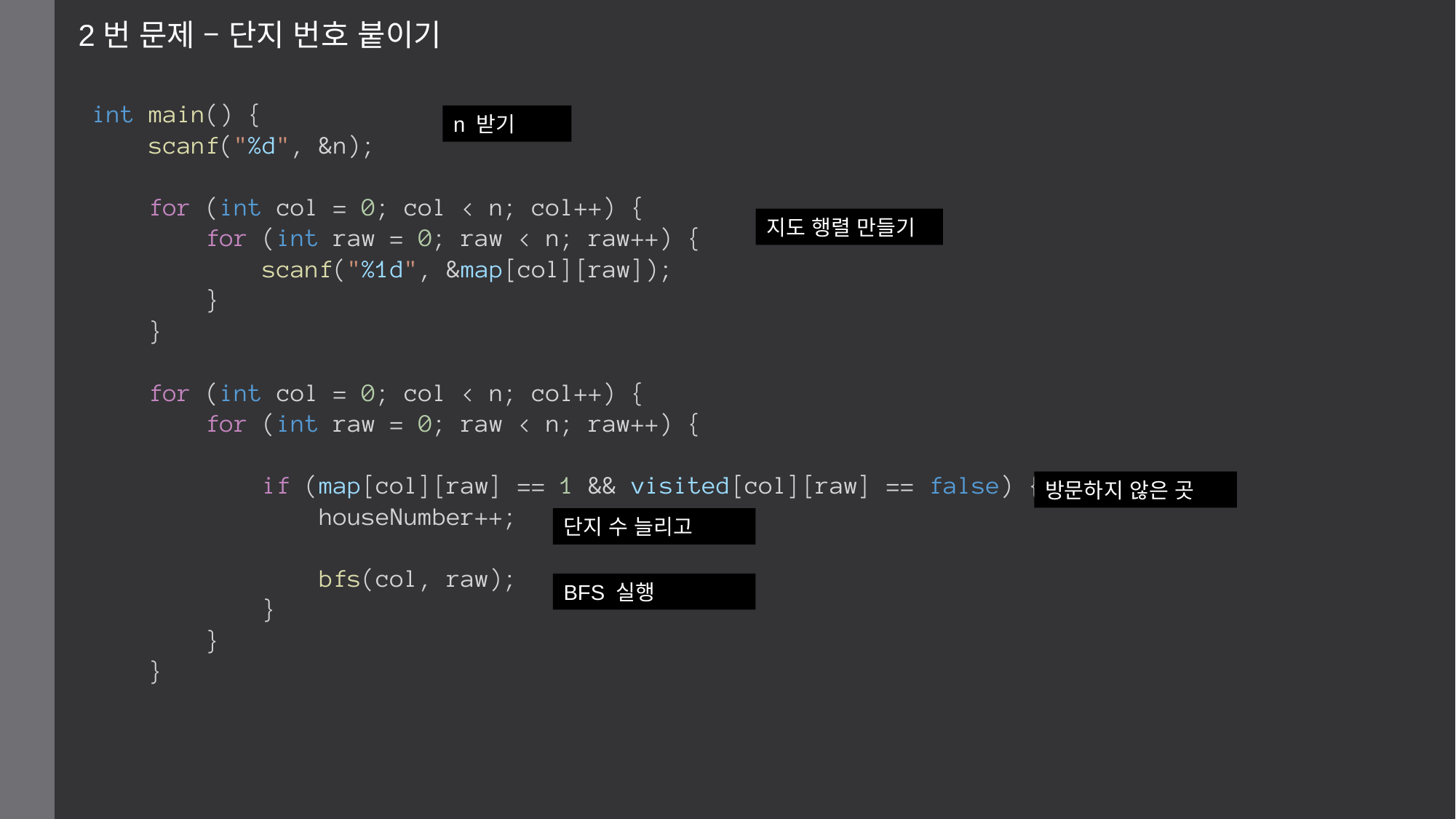

2번 문제 – 단지 번호 붙이기
int main() {
    scanf("%d", &n);

    for (int col = 0; col < n; col++) {
        for (int raw = 0; raw < n; raw++) {
            scanf("%1d", &map[col][raw]);
        }
    }

    for (int col = 0; col < n; col++) {
        for (int raw = 0; raw < n; raw++) {

            if (map[col][raw] == 1 && visited[col][raw] == false) {
                houseNumber++;

                bfs(col, raw);
            }
        }
    }
n 받기
지도 행렬 만들기
방문하지 않은 곳
단지 수 늘리고
BFS 실행